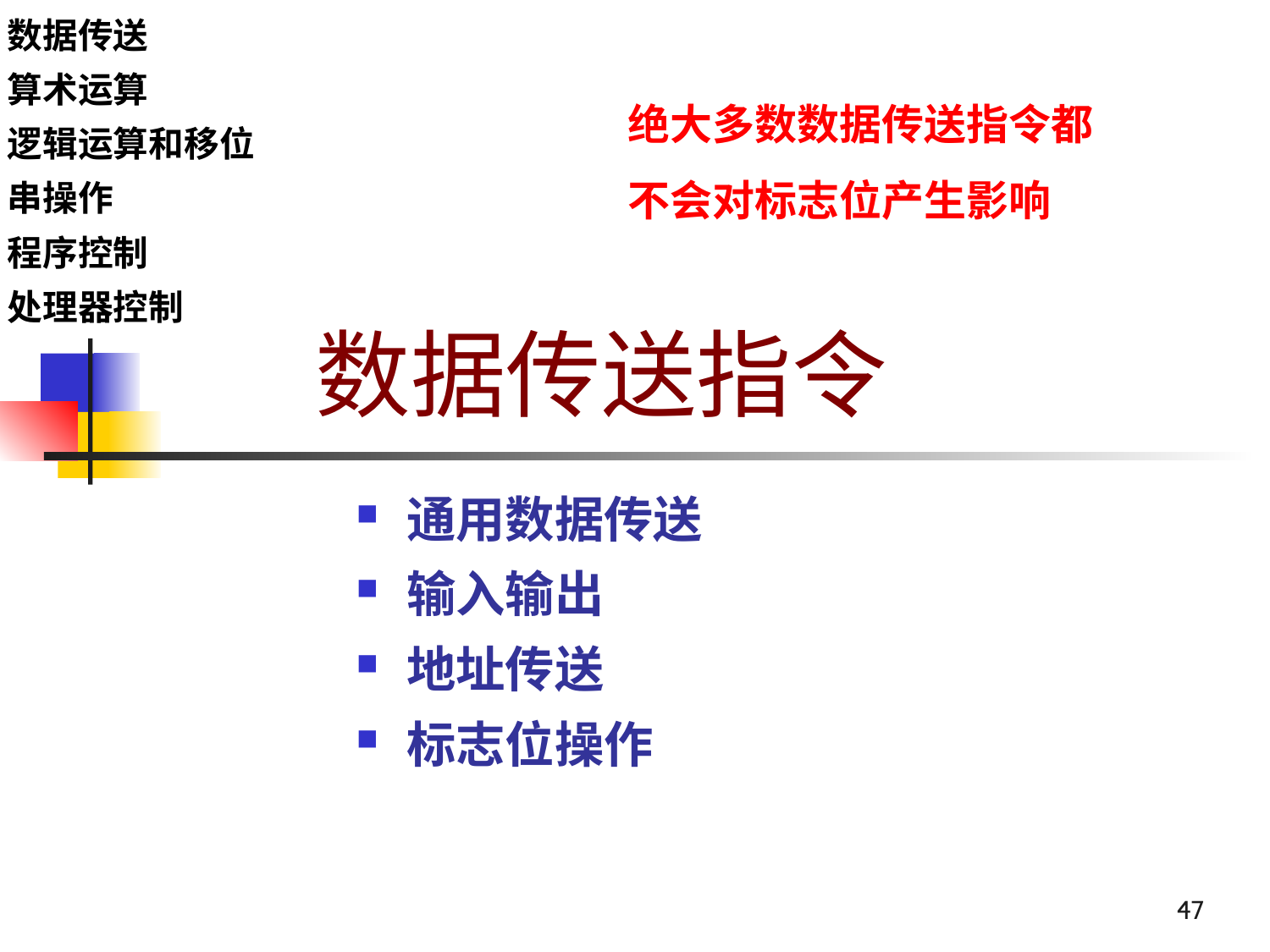

数据传送
算术运算
逻辑运算和移位
串操作
程序控制
处理器控制
绝大多数数据传送指令都不会对标志位产生影响
# 数据传送指令
通用数据传送
输入输出
地址传送
标志位操作
47